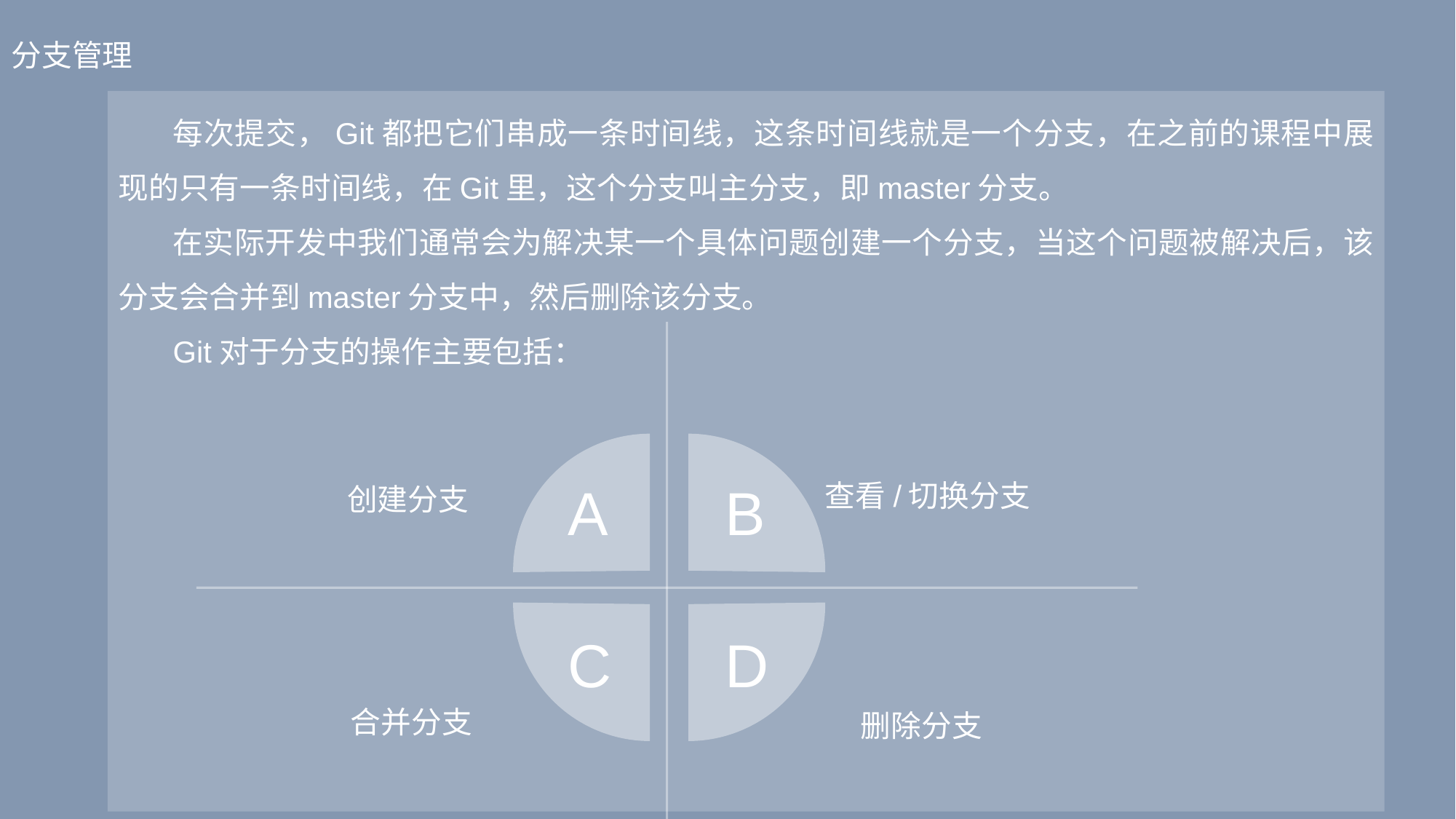

分支管理
每次提交，Git都把它们串成一条时间线，这条时间线就是一个分支，在之前的课程中展现的只有一条时间线，在Git里，这个分支叫主分支，即master分支。
在实际开发中我们通常会为解决某一个具体问题创建一个分支，当这个问题被解决后，该分支会合并到master分支中，然后删除该分支。
Git对于分支的操作主要包括：

查看/切换分支
创建分支
A
B
C
D
合并分支
删除分支